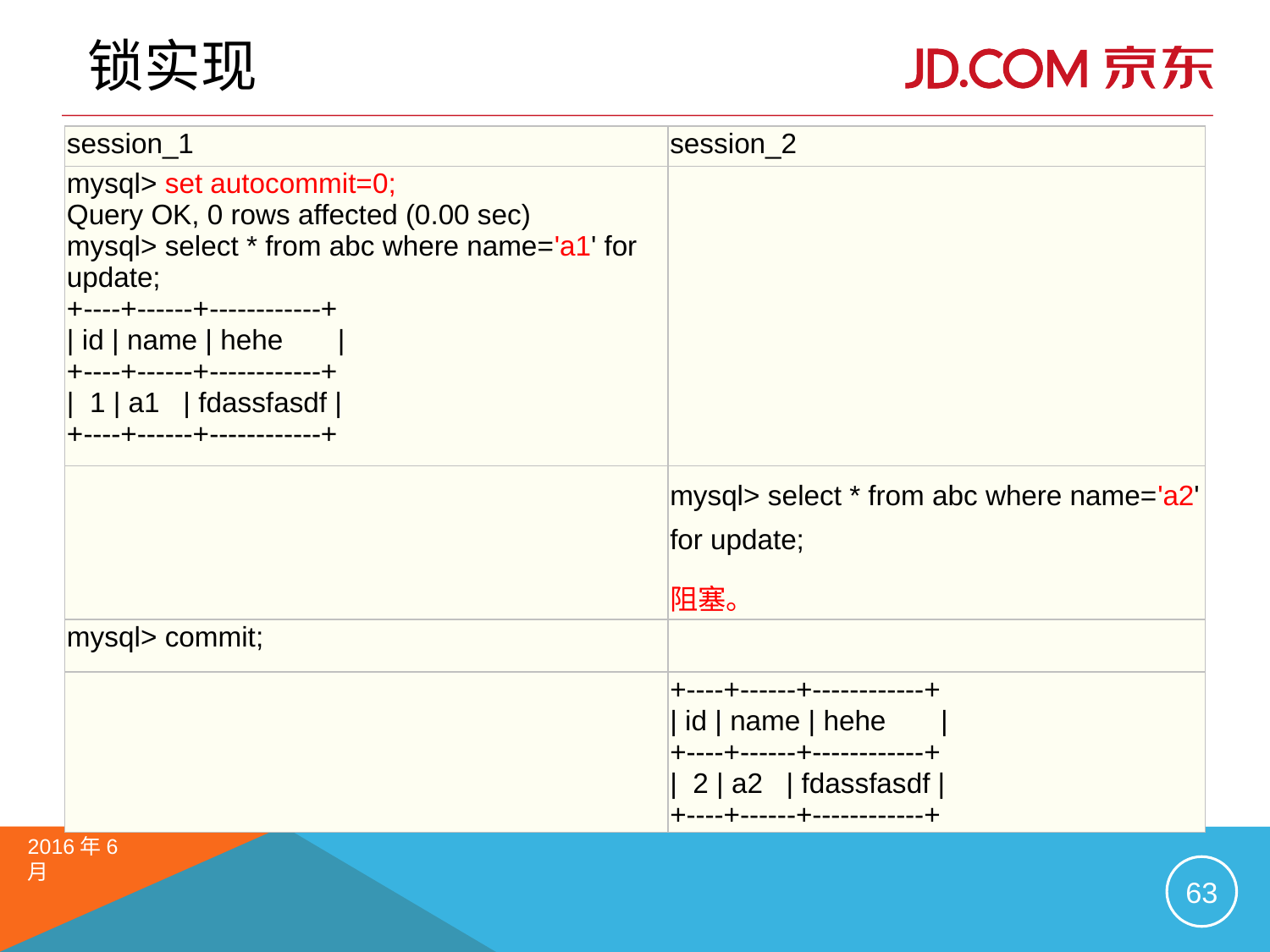

# 锁实现
| session\_1 | session\_2 |
| --- | --- |
| mysql> set autocommit=0; Query OK, 0 rows affected (0.00 sec) mysql> select \* from abc where name='a1' for update; +----+------+------------+ | id | name | hehe | +----+------+------------+ | 1 | a1 | fdassfasdf | +----+------+------------+ |  |
|  | mysql> select \* from abc where name='a2' for update; 阻塞。 |
| mysql> commit; |  |
|  | +----+------+------------+ | id | name | hehe | +----+------+------------+ | 2 | a2 | fdassfasdf | +----+------+------------+ |

2016年6月
63